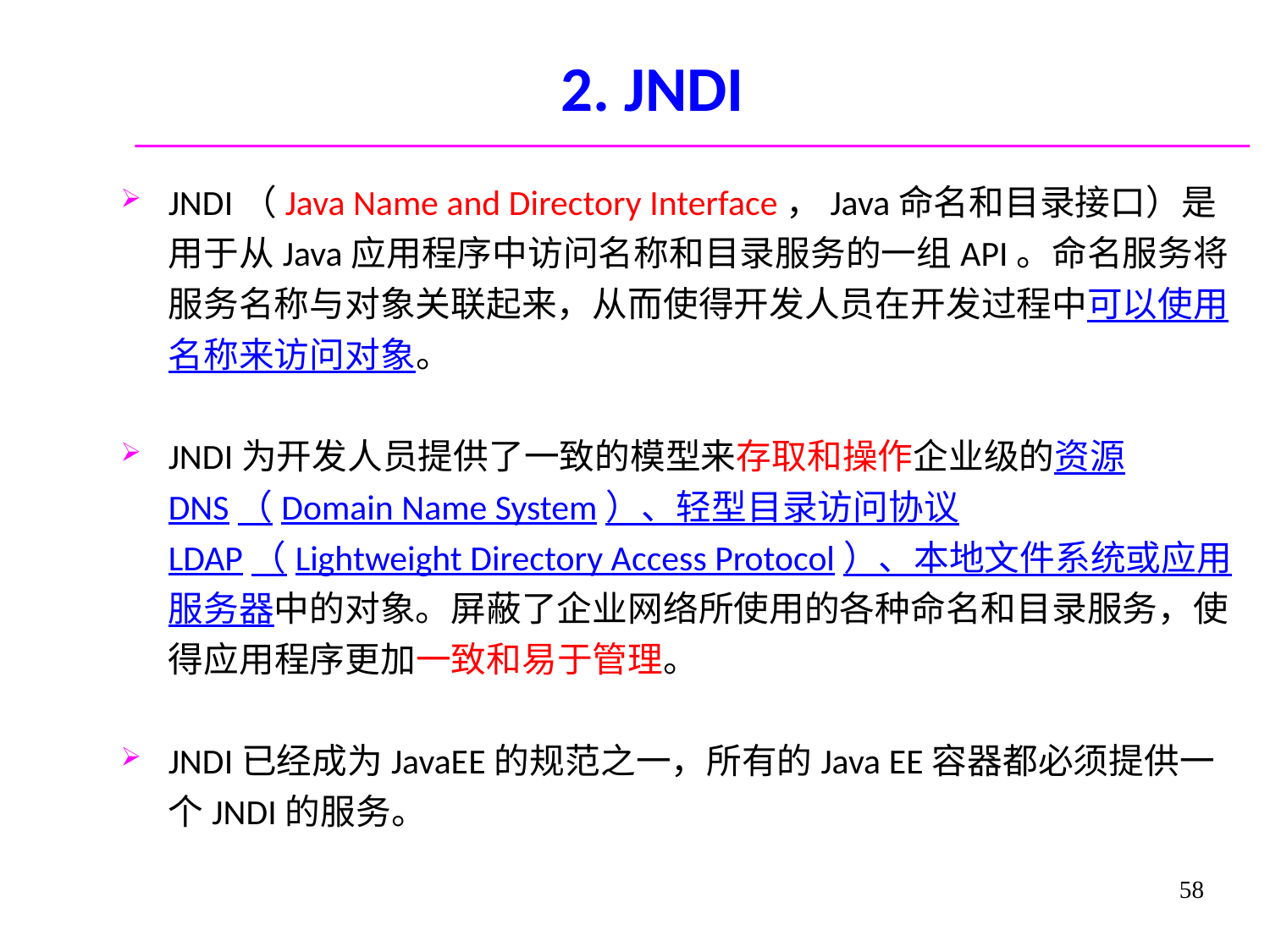

# 2. JNDI
JNDI（Java Name and Directory Interface，Java命名和目录接口）是用于从Java应用程序中访问名称和目录服务的一组API。命名服务将服务名称与对象关联起来，从而使得开发人员在开发过程中可以使用名称来访问对象。

JNDI为开发人员提供了一致的模型来存取和操作企业级的资源DNS（Domain Name System）、轻型目录访问协议LDAP（Lightweight Directory Access Protocol）、本地文件系统或应用服务器中的对象。屏蔽了企业网络所使用的各种命名和目录服务，使得应用程序更加一致和易于管理。

JNDI已经成为JavaEE的规范之一，所有的Java EE容器都必须提供一个JNDI的服务。

58